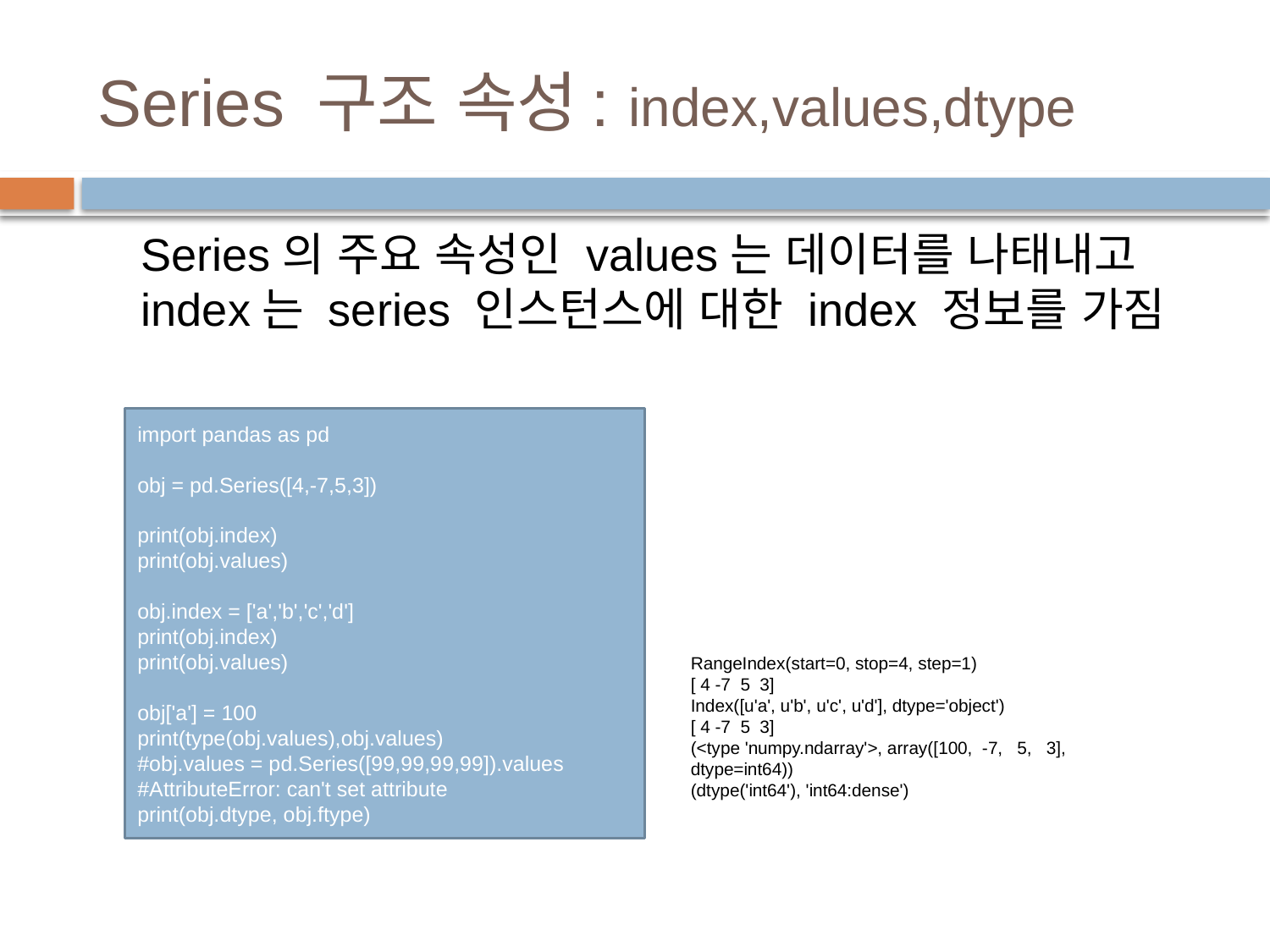

# Series 구조 속성: index,values,dtype
Series의 주요 속성인 values는 데이터를 나태내고 index는 series 인스턴스에 대한 index 정보를 가짐
import pandas as pd

obj = pd.Series([4,-7,5,3])

print(obj.index)
print(obj.values)

obj.index = ['a','b','c','d']
print(obj.index)
print(obj.values)

obj['a'] = 100
print(type(obj.values),obj.values)
#obj.values = pd.Series([99,99,99,99]).values  #AttributeError: can't set attribute
print(obj.dtype, obj.ftype)
RangeIndex(start=0, stop=4, step=1)
[ 4 -7  5  3]
Index([u'a', u'b', u'c', u'd'], dtype='object')
[ 4 -7  5  3]
(<type 'numpy.ndarray'>, array([100,  -7,   5,   3], dtype=int64))
(dtype('int64'), 'int64:dense')